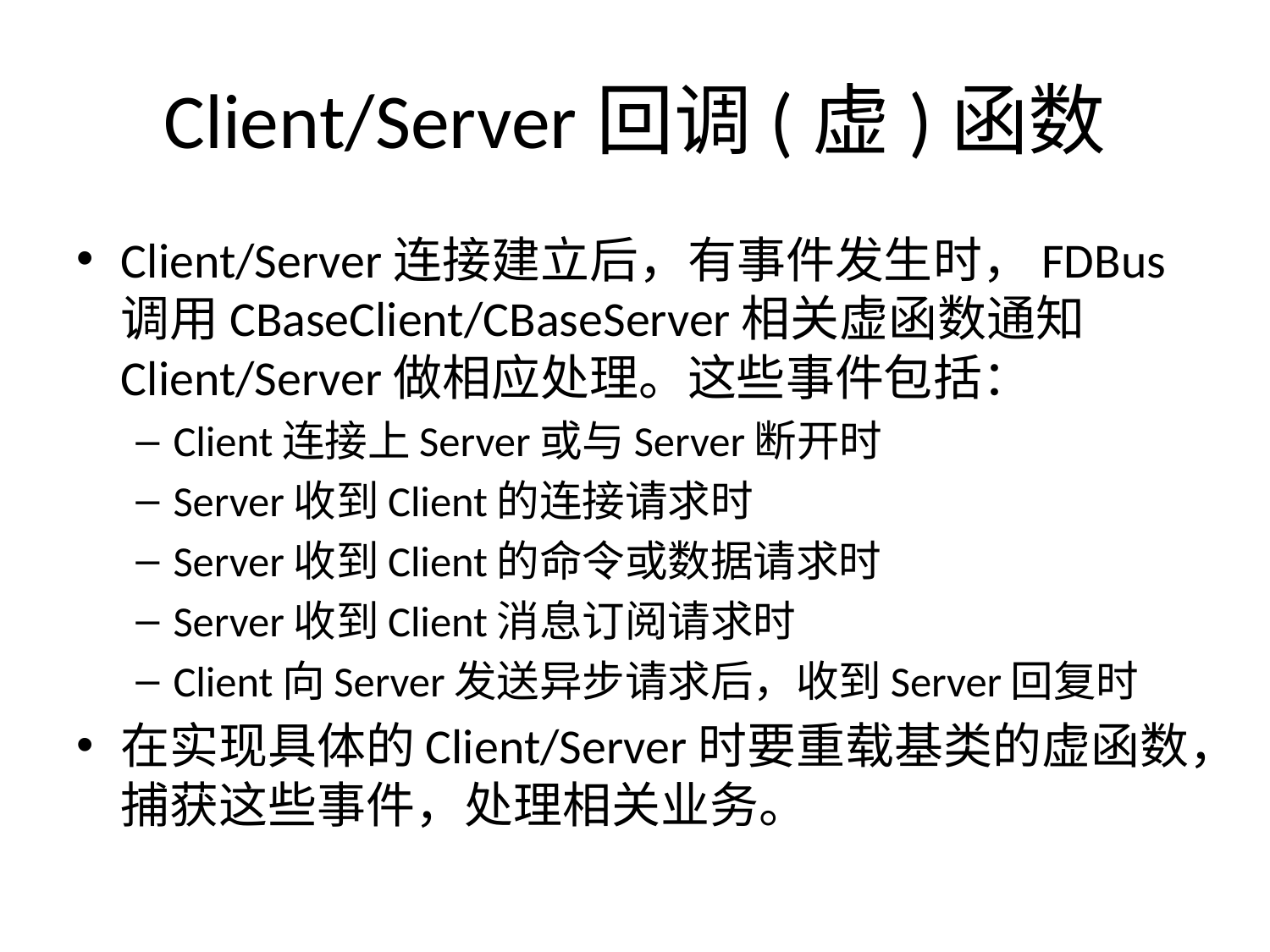

# Client/Server回调(虚)函数
Client/Server连接建立后，有事件发生时，FDBus调用CBaseClient/CBaseServer相关虚函数通知Client/Server做相应处理。这些事件包括：
Client连接上Server或与Server断开时
Server收到Client的连接请求时
Server收到Client的命令或数据请求时
Server收到Client消息订阅请求时
Client向Server发送异步请求后，收到Server回复时
在实现具体的Client/Server时要重载基类的虚函数，捕获这些事件，处理相关业务。